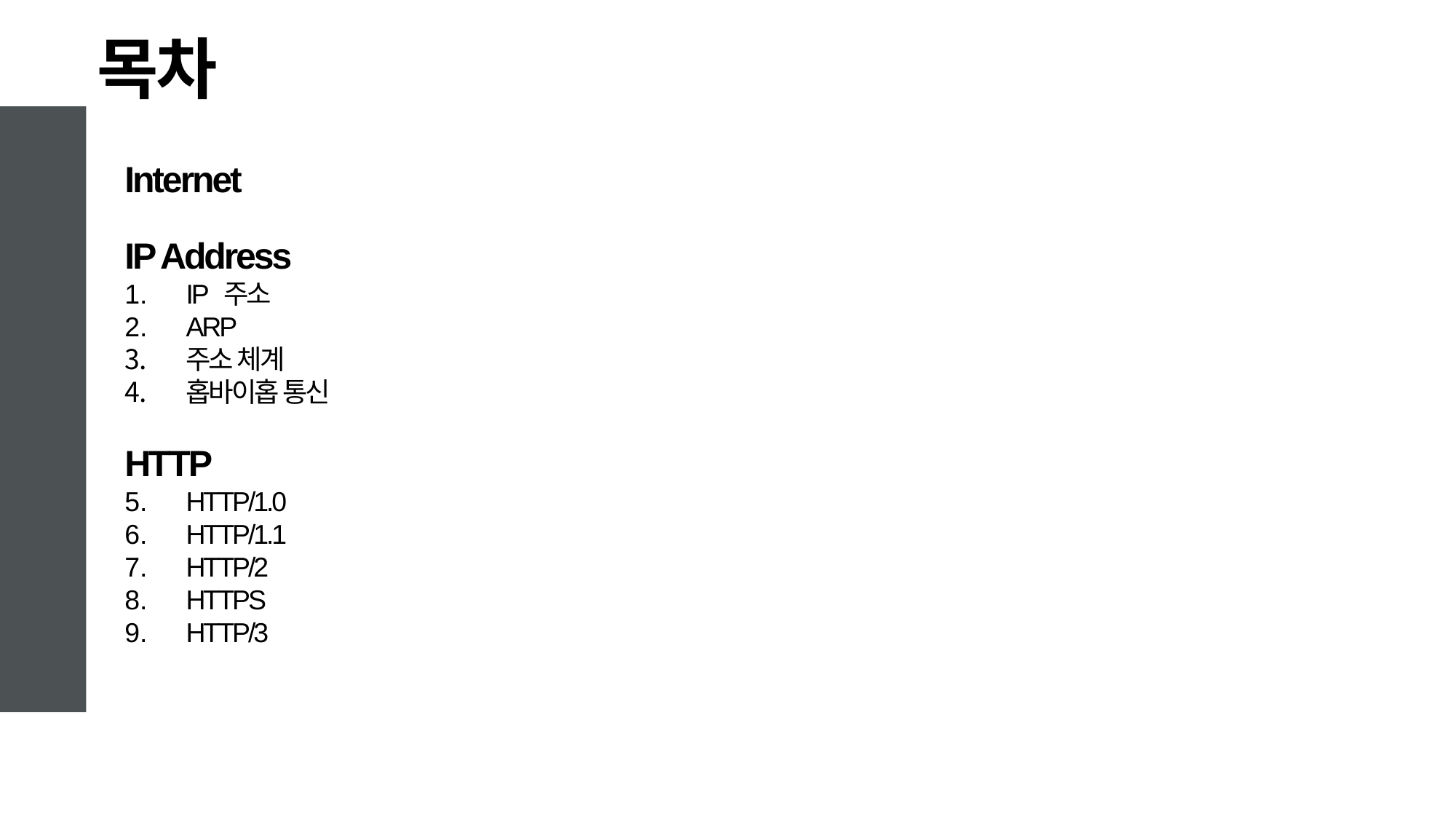

# 목차

Internet

IP Address
IP 주소
ARP
주소 체계
홉바이홉 통신

HTTP
HTTP/1.0
HTTP/1.1
HTTP/2
HTTPS
HTTP/3